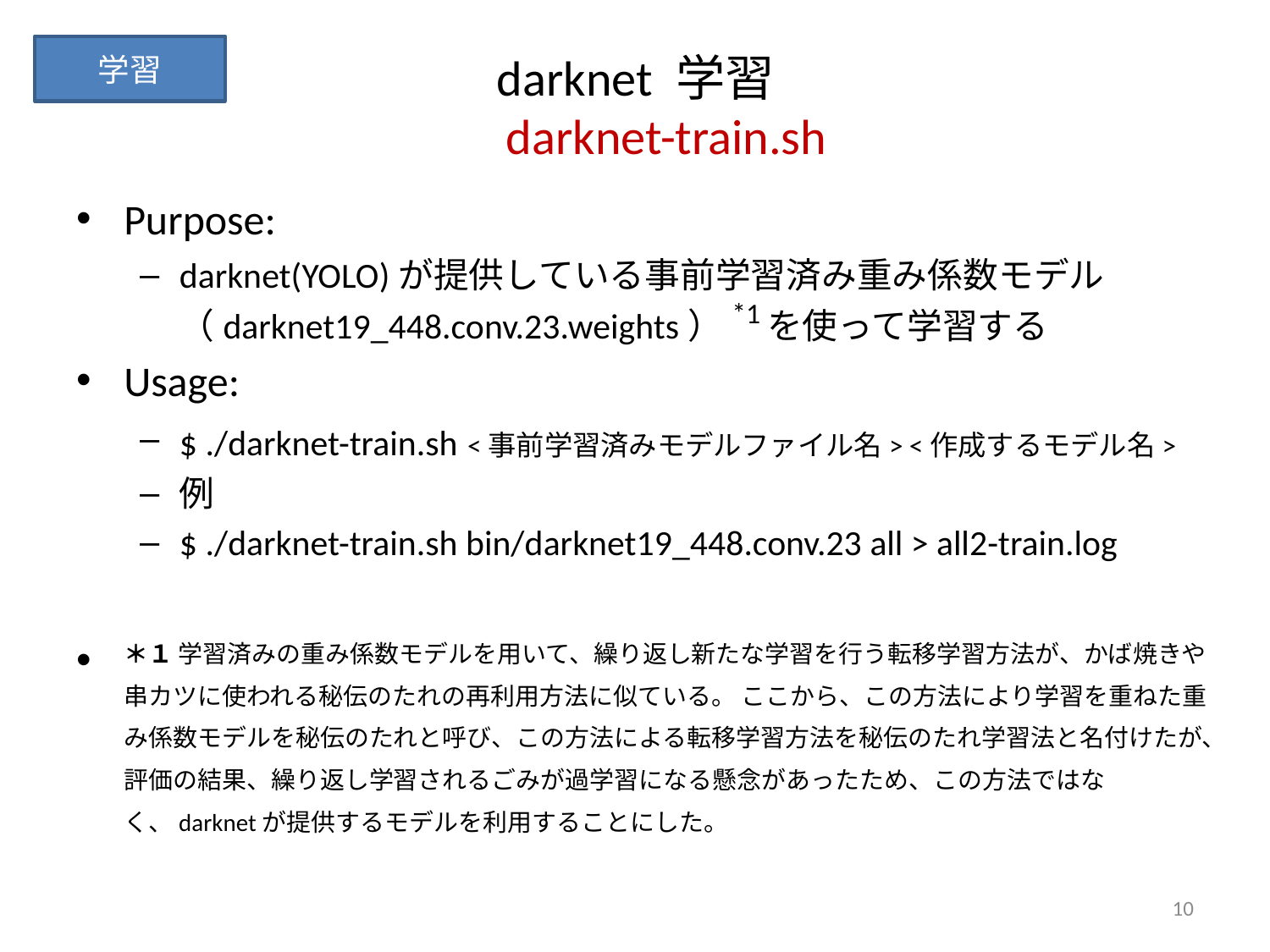

# darknet 学習 　darknet-train.sh
学習
Purpose:
darknet(YOLO)が提供している事前学習済み重み係数モデル（darknet19_448.conv.23.weights）*1を使って学習する
Usage:
$ ./darknet-train.sh <事前学習済みモデルファイル名> <作成するモデル名>
例
$ ./darknet-train.sh bin/darknet19_448.conv.23 all > all2-train.log

＊１ 学習済みの重み係数モデルを用いて、繰り返し新たな学習を行う転移学習方法が、かば焼きや串カツに使われる秘伝のたれの再利用方法に似ている。 ここから、この方法により学習を重ねた重み係数モデルを秘伝のたれと呼び、この方法による転移学習方法を秘伝のたれ学習法と名付けたが、評価の結果、繰り返し学習されるごみが過学習になる懸念があったため、この方法ではなく、darknetが提供するモデルを利用することにした。
10